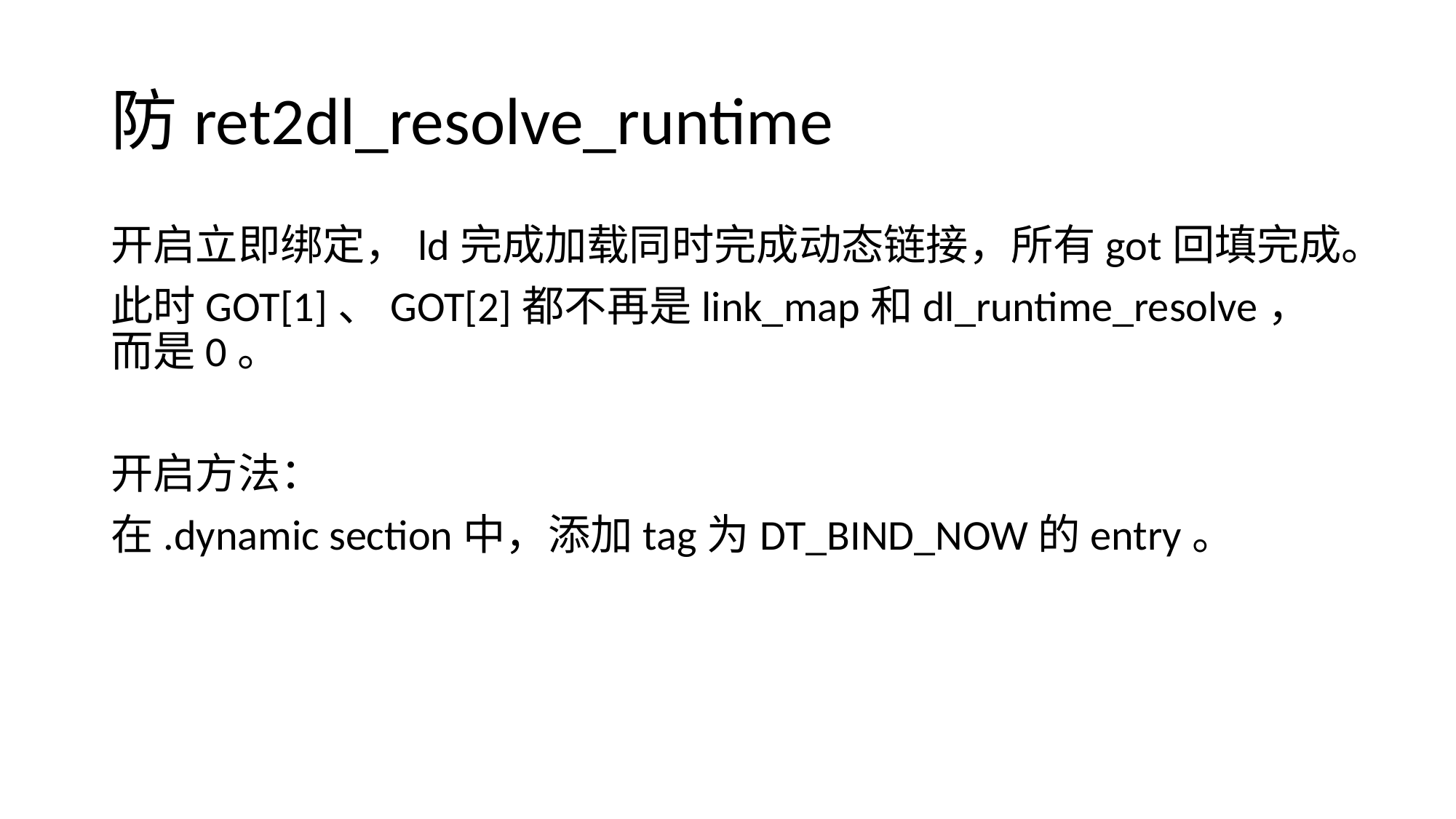

# 防ret2dl_resolve_runtime
开启立即绑定，ld完成加载同时完成动态链接，所有got回填完成。
此时GOT[1]、GOT[2]都不再是link_map和dl_runtime_resolve，而是0。

开启方法：
在.dynamic section中，添加tag为DT_BIND_NOW的entry。